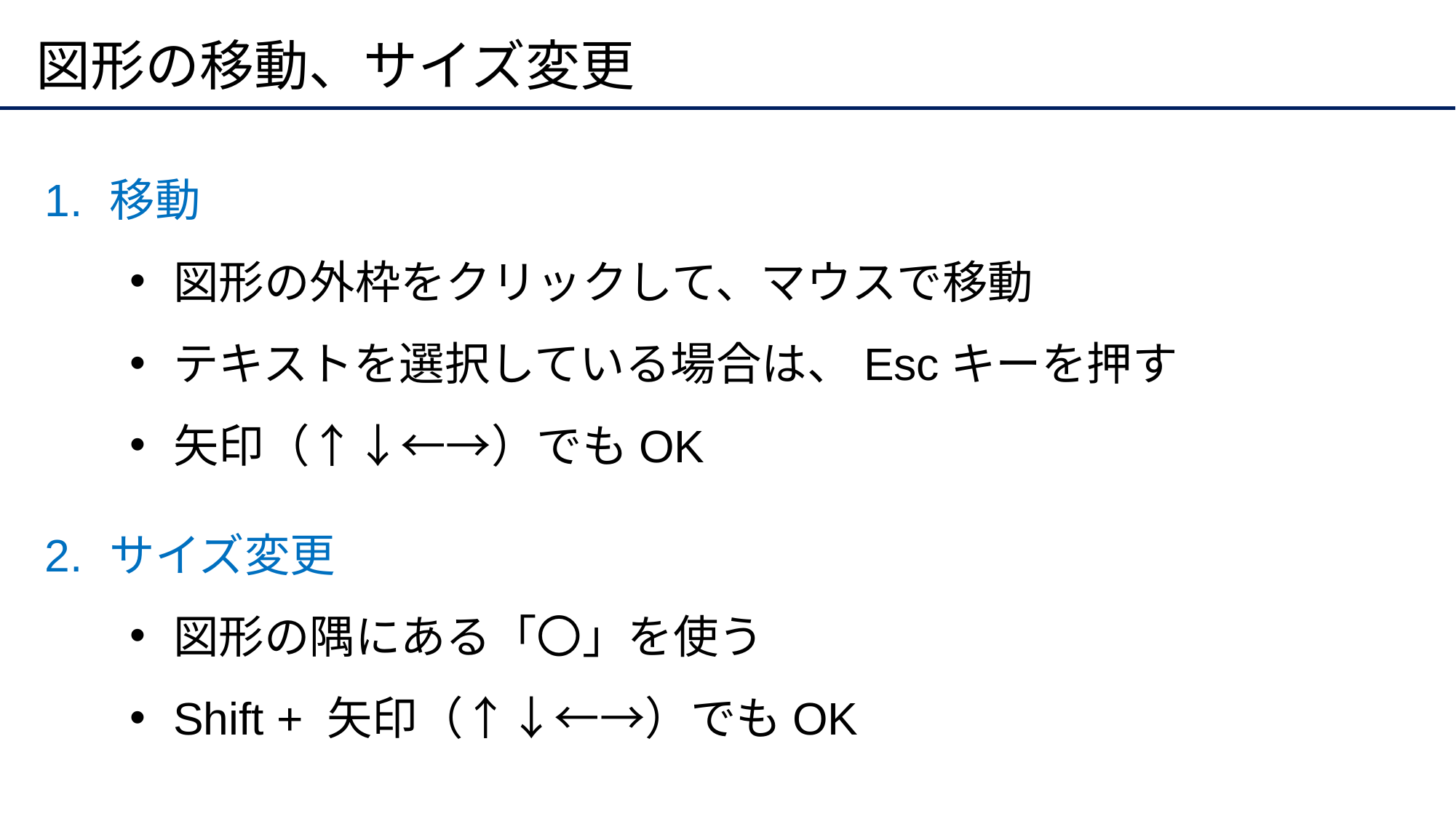

# 図形の移動、サイズ変更
移動
図形の外枠をクリックして、マウスで移動
テキストを選択している場合は、Escキーを押す
矢印（↑↓←→）でもOK
サイズ変更
図形の隅にある「〇」を使う
Shift + 矢印（↑↓←→）でもOK